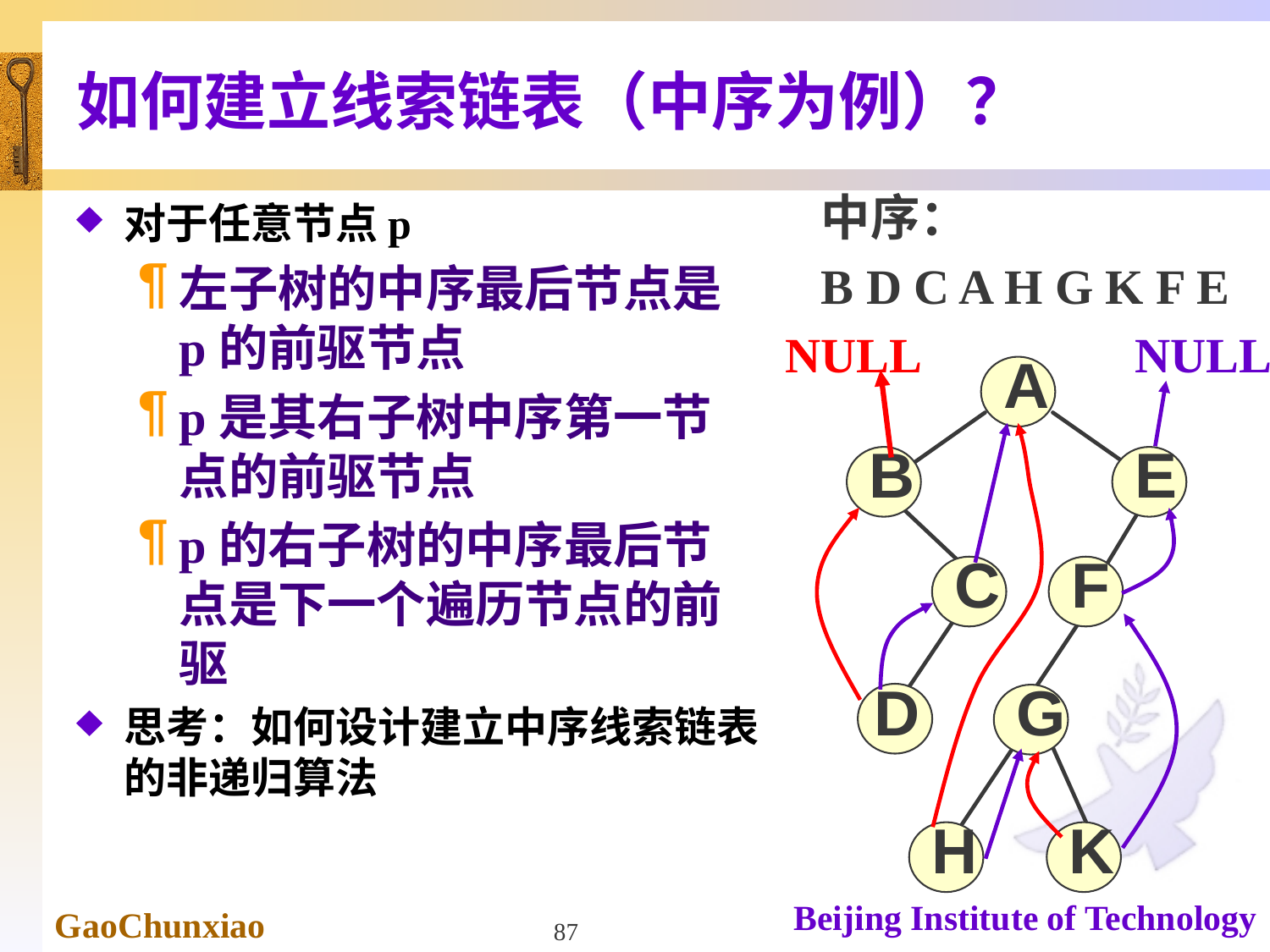

# 如何建立线索链表（中序为例）？
中序：
B D C A H G K F E
对于任意节点p
左子树的中序最后节点是p的前驱节点
p是其右子树中序第一节点的前驱节点
p的右子树的中序最后节点是下一个遍历节点的前驱
思考：如何设计建立中序线索链表的非递归算法
NULL

NULL

 A

 B

 E

 C

 F

D

 G

 H

 K

87